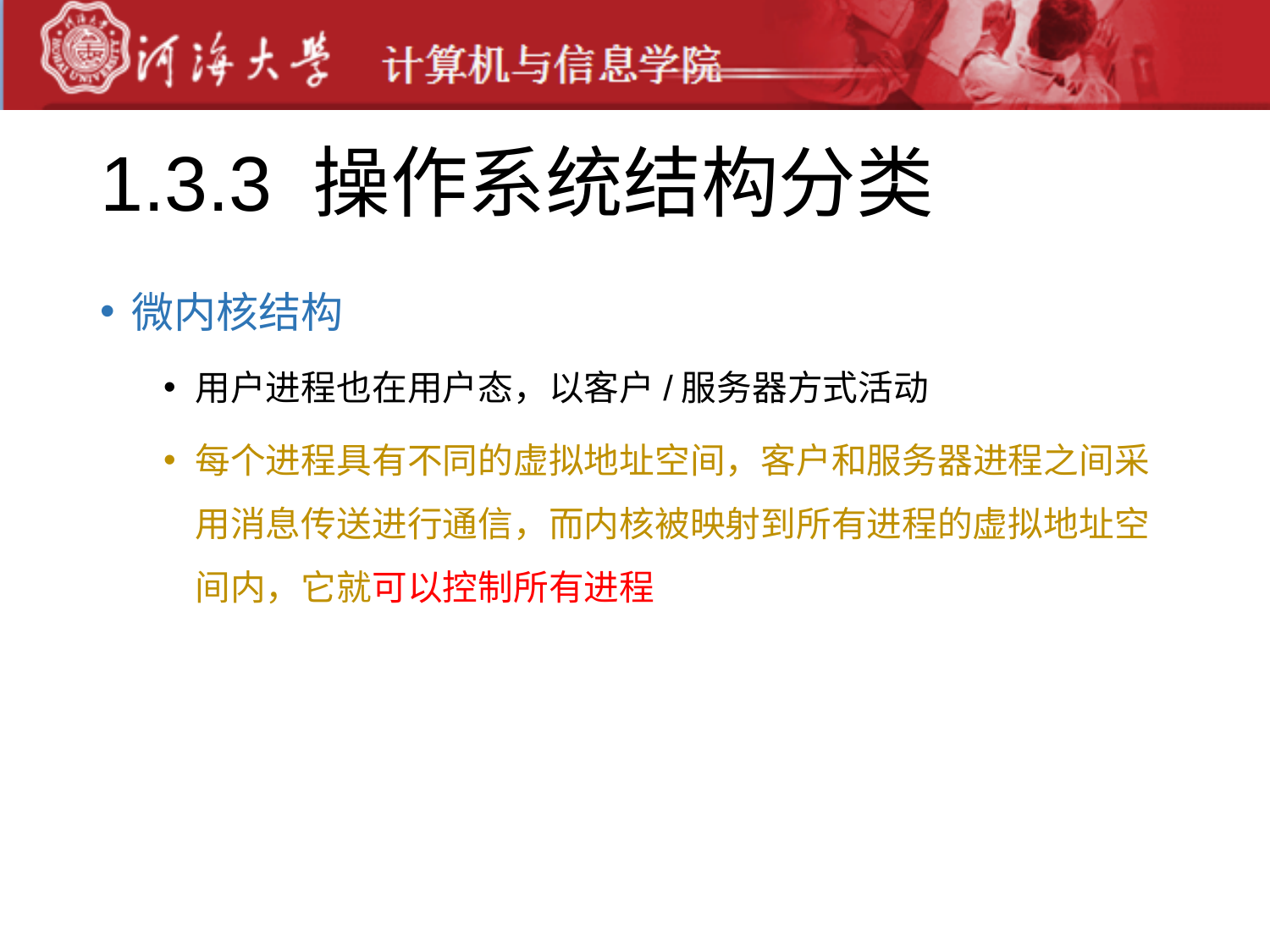

# 1.3.3 操作系统结构分类
微内核结构
用户进程也在用户态，以客户/服务器方式活动
每个进程具有不同的虚拟地址空间，客户和服务器进程之间采用消息传送进行通信，而内核被映射到所有进程的虚拟地址空间内，它就可以控制所有进程